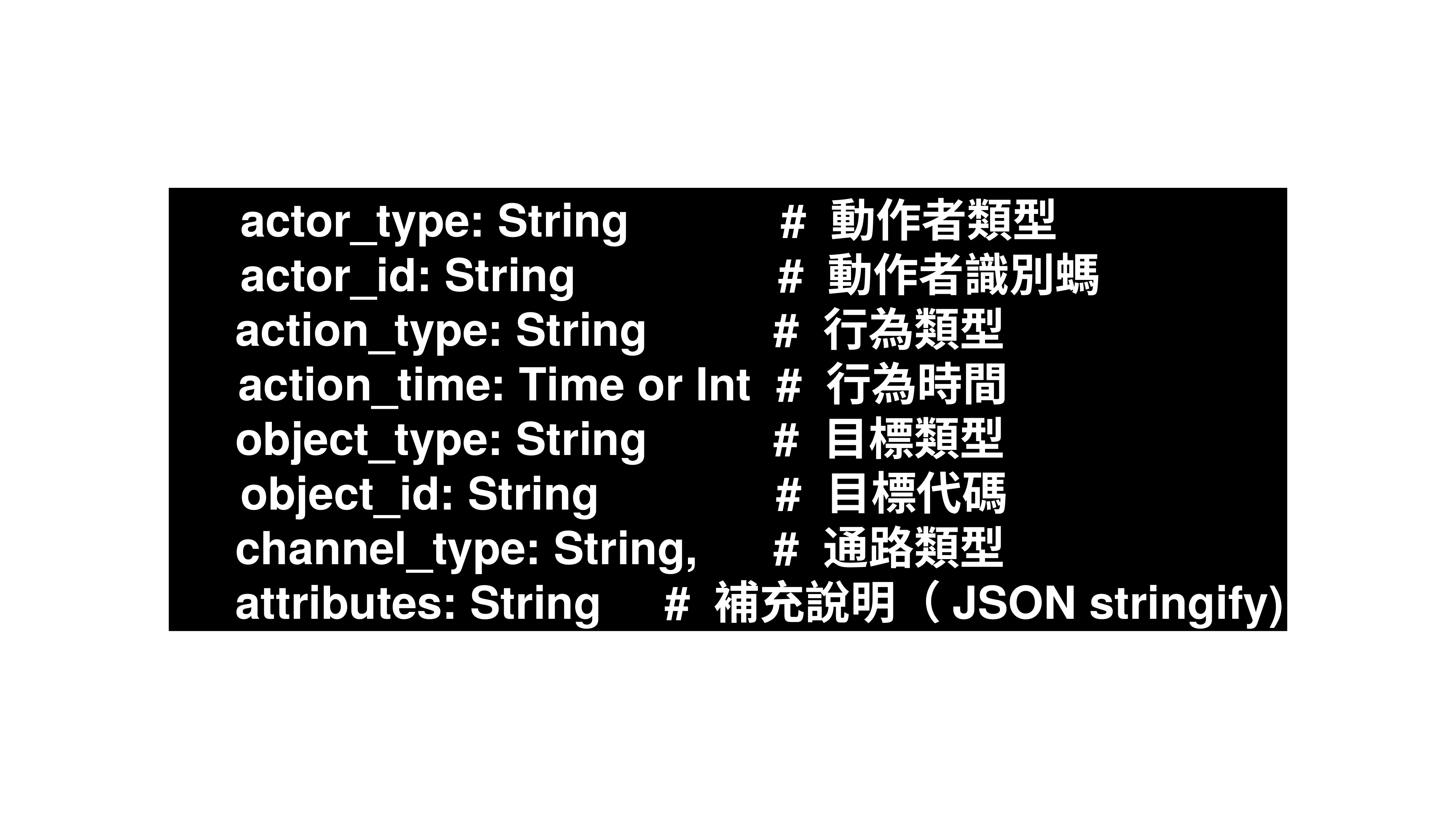

actor_type: String            # 動作者類型
actor_id: String                # 動作者識別螞
     action_type: String          # 行為類型
  action_time: Time or Int  # 行為時間
     object_type: String          # 目標類型
object_id: String              # 目標代碼
     channel_type: String,      # 通路類型
     attributes: String     # 補充說明（JSON stringify)